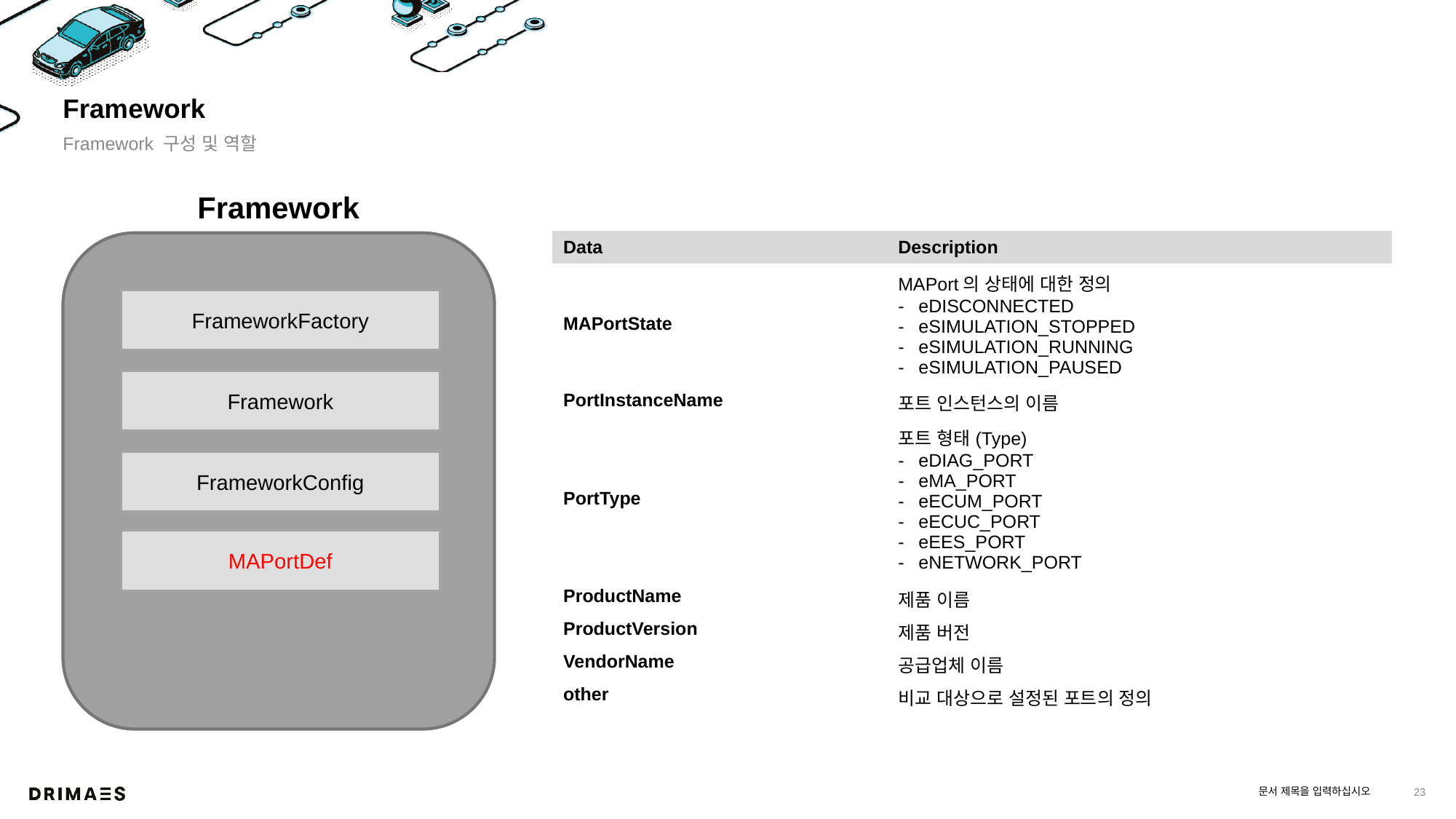

# Framework
Framework 구성 및 역할
Framework
| Data | Description |
| --- | --- |
| MAPortState | MAPort의 상태에 대한 정의 eDISCONNECTED eSIMULATION\_STOPPED eSIMULATION\_RUNNING eSIMULATION\_PAUSED |
| PortInstanceName | 포트 인스턴스의 이름 |
| PortType | 포트 형태(Type) eDIAG\_PORT eMA\_PORT eECUM\_PORT eECUC\_PORT eEES\_PORT eNETWORK\_PORT |
| ProductName | 제품 이름 |
| ProductVersion | 제품 버전 |
| VendorName | 공급업체 이름 |
| other | 비교 대상으로 설정된 포트의 정의 |

FrameworkFactory
Framework
FrameworkConfig
MAPortDef
문서 제목을 입력하십시오